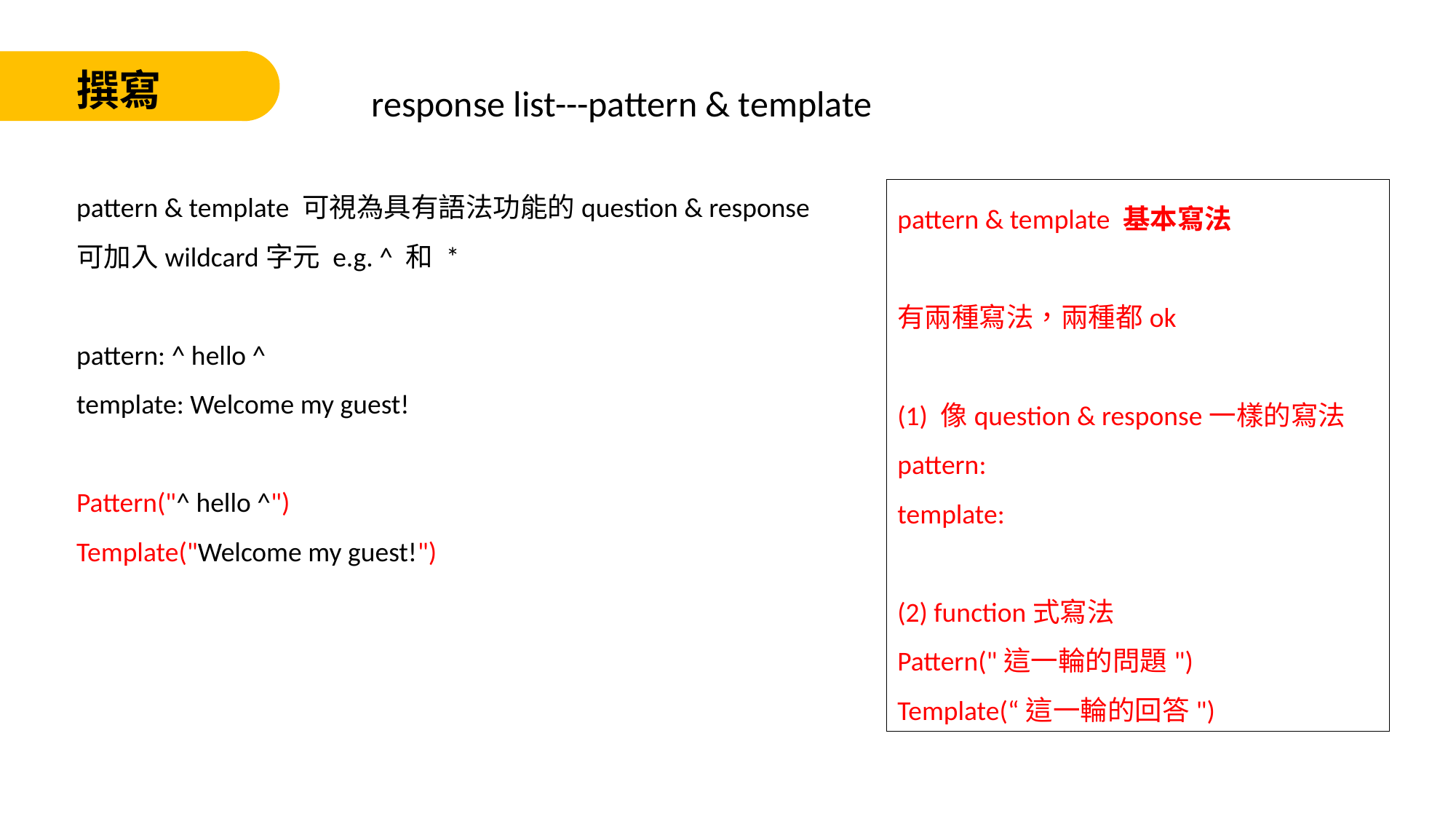

response list---pattern & template
撰寫
pattern & template 可視為具有語法功能的question & response
可加入wildcard字元 e.g. ^ 和 *

pattern: ^ hello ^
template: Welcome my guest!

Pattern("^ hello ^")
Template("Welcome my guest!")
pattern & template 基本寫法

有兩種寫法，兩種都ok

(1) 像question & response一樣的寫法
pattern:
template:

(2) function式寫法
Pattern("這一輪的問題")
Template(“這一輪的回答")